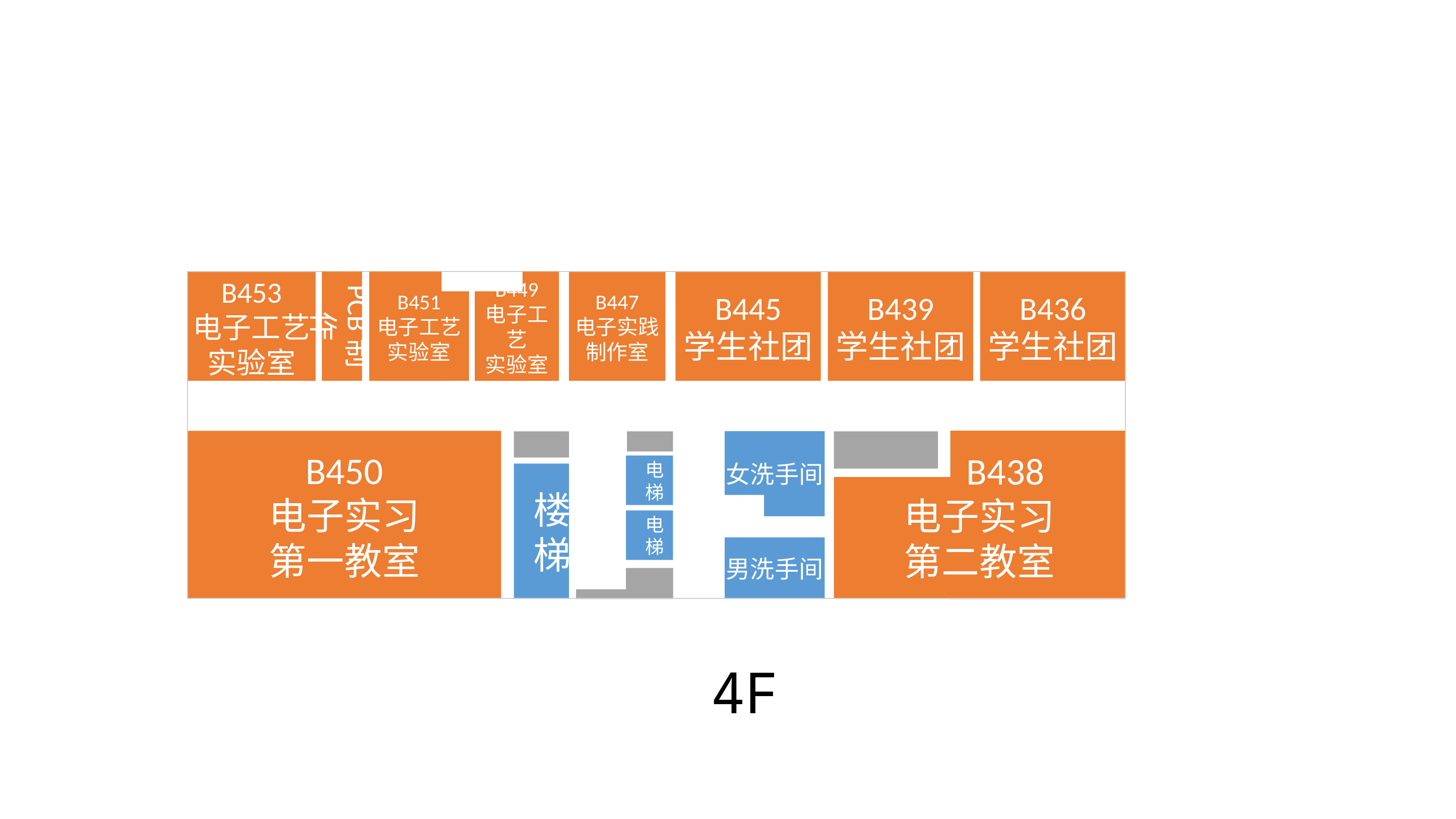

B453
电子工艺
实验室
PCB制作
B451
电子工艺
实验室
B449
电子工艺
实验室
B447
电子实践制作室
B445
学生社团
B439
学生社团
B436
学生社团
B450
电子实习
第一教室
      B438
电子实习
第二教室
女洗手间

电梯
楼梯
电梯
男洗手间

4F